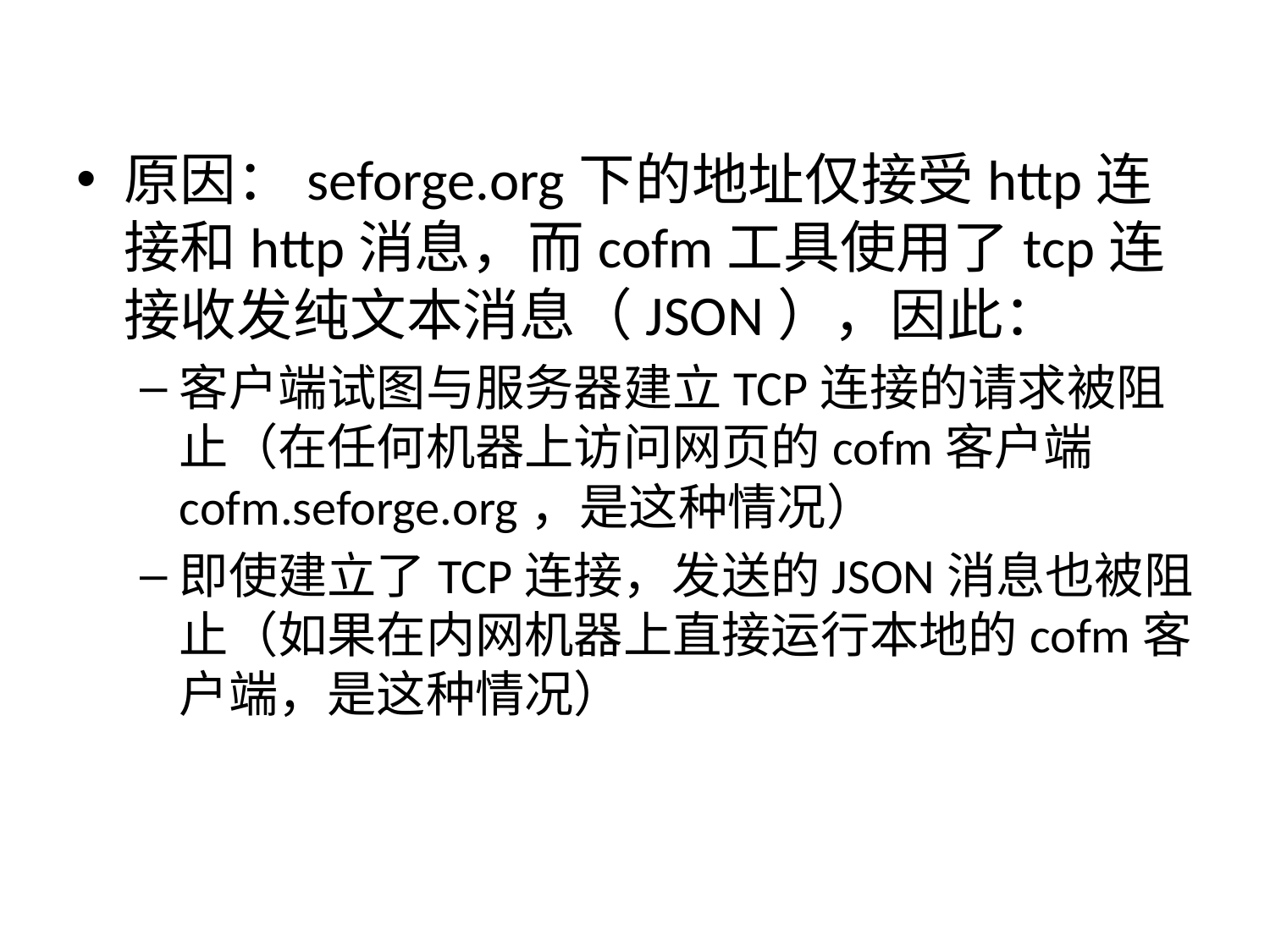

#
原因：seforge.org下的地址仅接受http连接和http消息，而cofm工具使用了tcp连接收发纯文本消息（JSON），因此：
客户端试图与服务器建立TCP连接的请求被阻止（在任何机器上访问网页的cofm客户端 cofm.seforge.org，是这种情况）
即使建立了TCP连接，发送的JSON消息也被阻止（如果在内网机器上直接运行本地的cofm客户端，是这种情况）